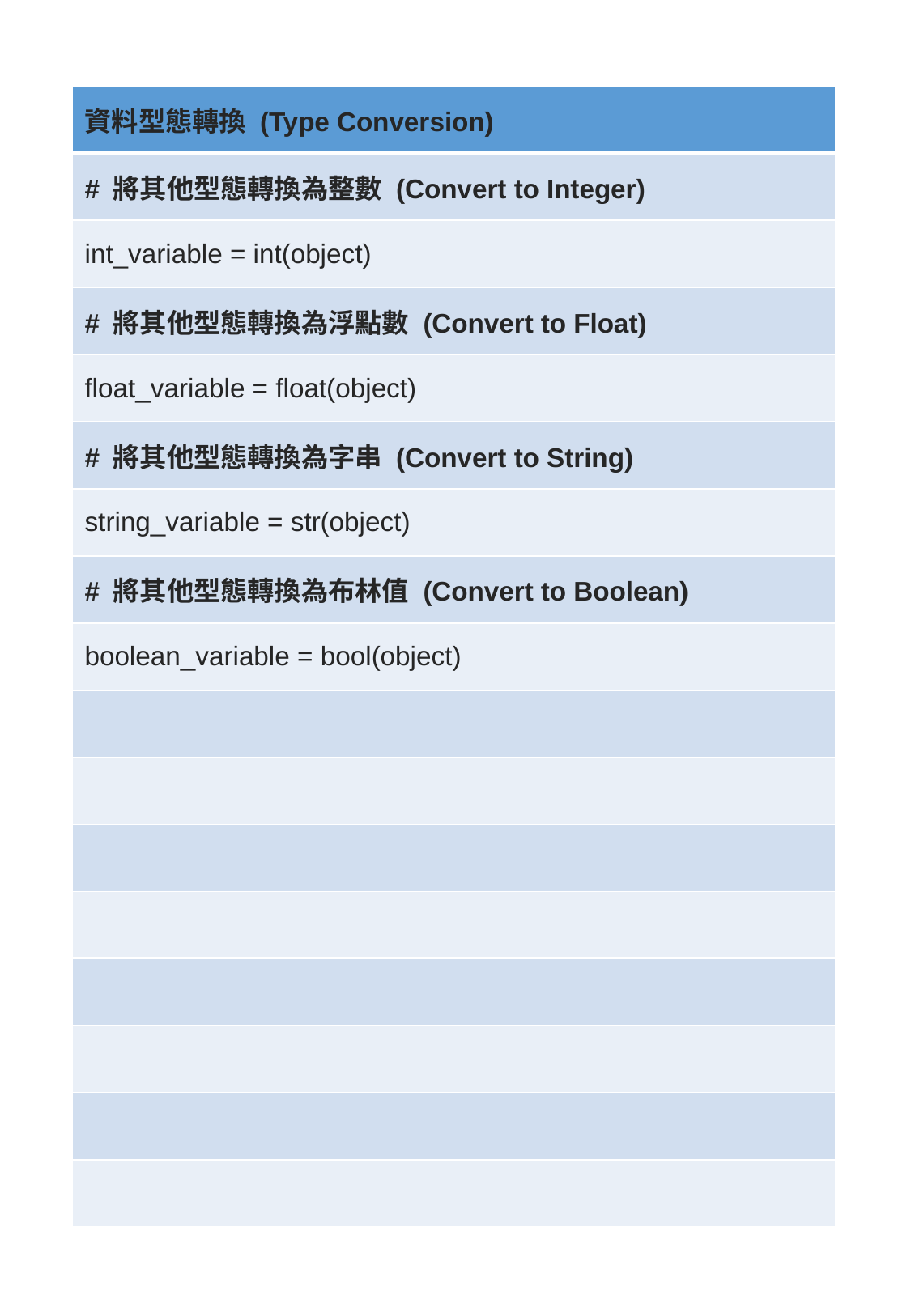

| 資料型態轉換 (Type Conversion) |
| --- |
| # 將其他型態轉換為整數 (Convert to Integer) |
| int\_variable = int(object) |
| # 將其他型態轉換為浮點數 (Convert to Float) |
| float\_variable = float(object) |
| # 將其他型態轉換為字串 (Convert to String) |
| string\_variable = str(object) |
| # 將其他型態轉換為布林值 (Convert to Boolean) |
| boolean\_variable = bool(object) |
|  |
|  |
|  |
|  |
|  |
|  |
|  |
|  |